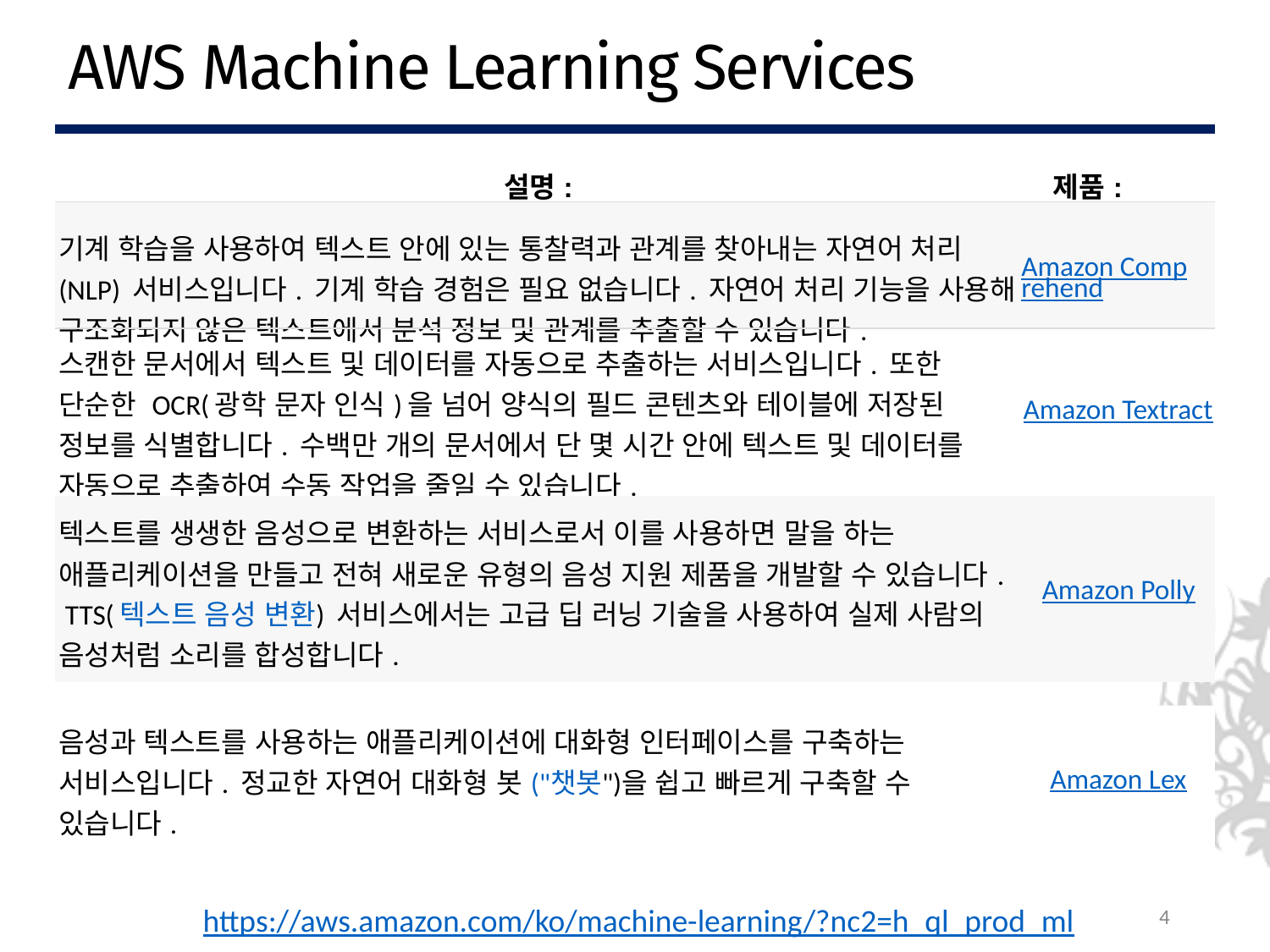

# AWS Machine Learning Services
| 설명: | 제품: |
| --- | --- |
| 기계 학습을 사용하여 텍스트 안에 있는 통찰력과 관계를 찾아내는 자연어 처리(NLP) 서비스입니다. 기계 학습 경험은 필요 없습니다. 자연어 처리 기능을 사용해 구조화되지 않은 텍스트에서 분석 정보 및 관계를 추출할 수 있습니다. | Amazon Comprehend |
| 스캔한 문서에서 텍스트 및 데이터를 자동으로 추출하는 서비스입니다. 또한 단순한 OCR(광학 문자 인식)을 넘어 양식의 필드 콘텐츠와 테이블에 저장된 정보를 식별합니다. 수백만 개의 문서에서 단 몇 시간 안에 텍스트 및 데이터를 자동으로 추출하여 수동 작업을 줄일 수 있습니다. | Amazon Textract |
| 텍스트를 생생한 음성으로 변환하는 서비스로서 이를 사용하면 말을 하는 애플리케이션을 만들고 전혀 새로운 유형의 음성 지원 제품을 개발할 수 있습니다. TTS(텍스트 음성 변환) 서비스에서는 고급 딥 러닝 기술을 사용하여 실제 사람의 음성처럼 소리를 합성합니다. | Amazon Polly |
| 음성과 텍스트를 사용하는 애플리케이션에 대화형 인터페이스를 구축하는 서비스입니다. 정교한 자연어 대화형 봇("챗봇")을 쉽고 빠르게 구축할 수 있습니다. | Amazon Lex |

https://aws.amazon.com/ko/machine-learning/?nc2=h_ql_prod_ml
4